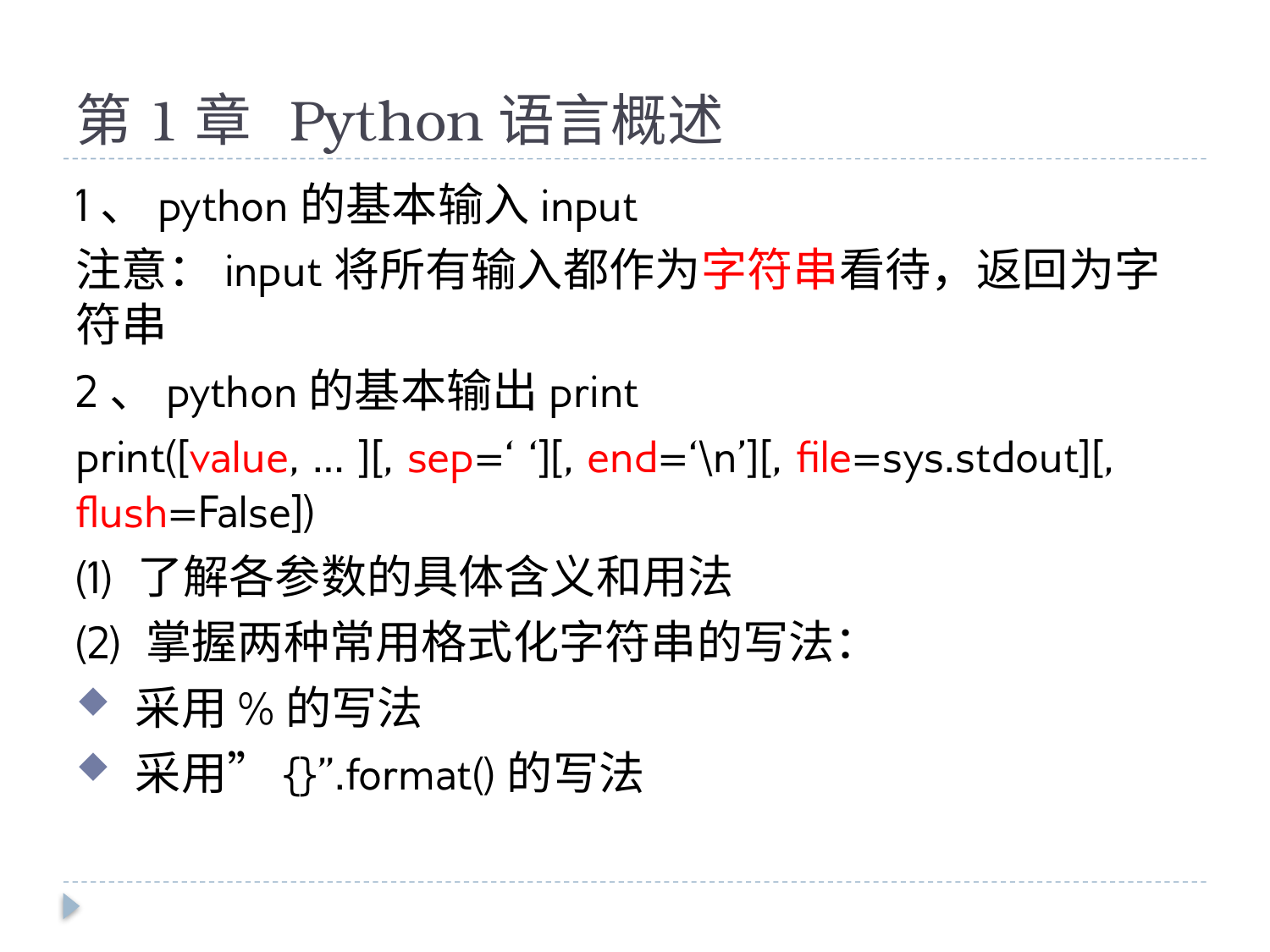

# 第1章  Python语言概述
1、python的基本输入input
注意：input将所有输入都作为字符串看待，返回为字符串
2、python的基本输出print
print([value, … ][, sep=‘ ‘][, end=‘\n’][, file=sys.stdout][, flush=False])
(1) 了解各参数的具体含义和用法
(2) 掌握两种常用格式化字符串的写法：
 采用%的写法
 采用”{}”.format()的写法